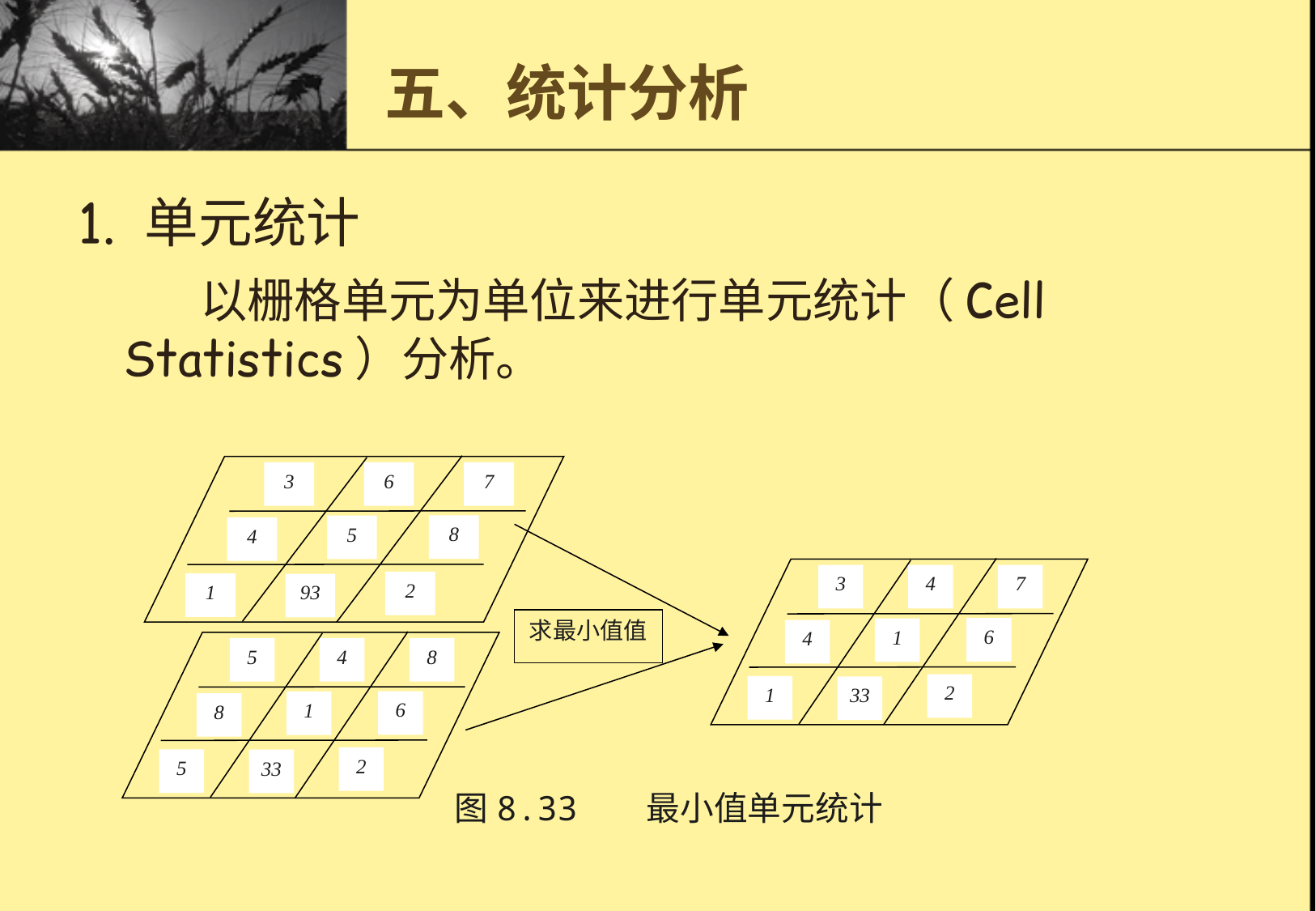

# 五、统计分析
1. 单元统计
         以栅格单元为单位来进行单元统计（Cell Statistics）分析。

3
6
7

8
5
4

2
1
93

3
4
7

6
1
4

2
1
33
求最小值值

5
4
8

6
1
8

2
5
33

图8.33   最小值单元统计